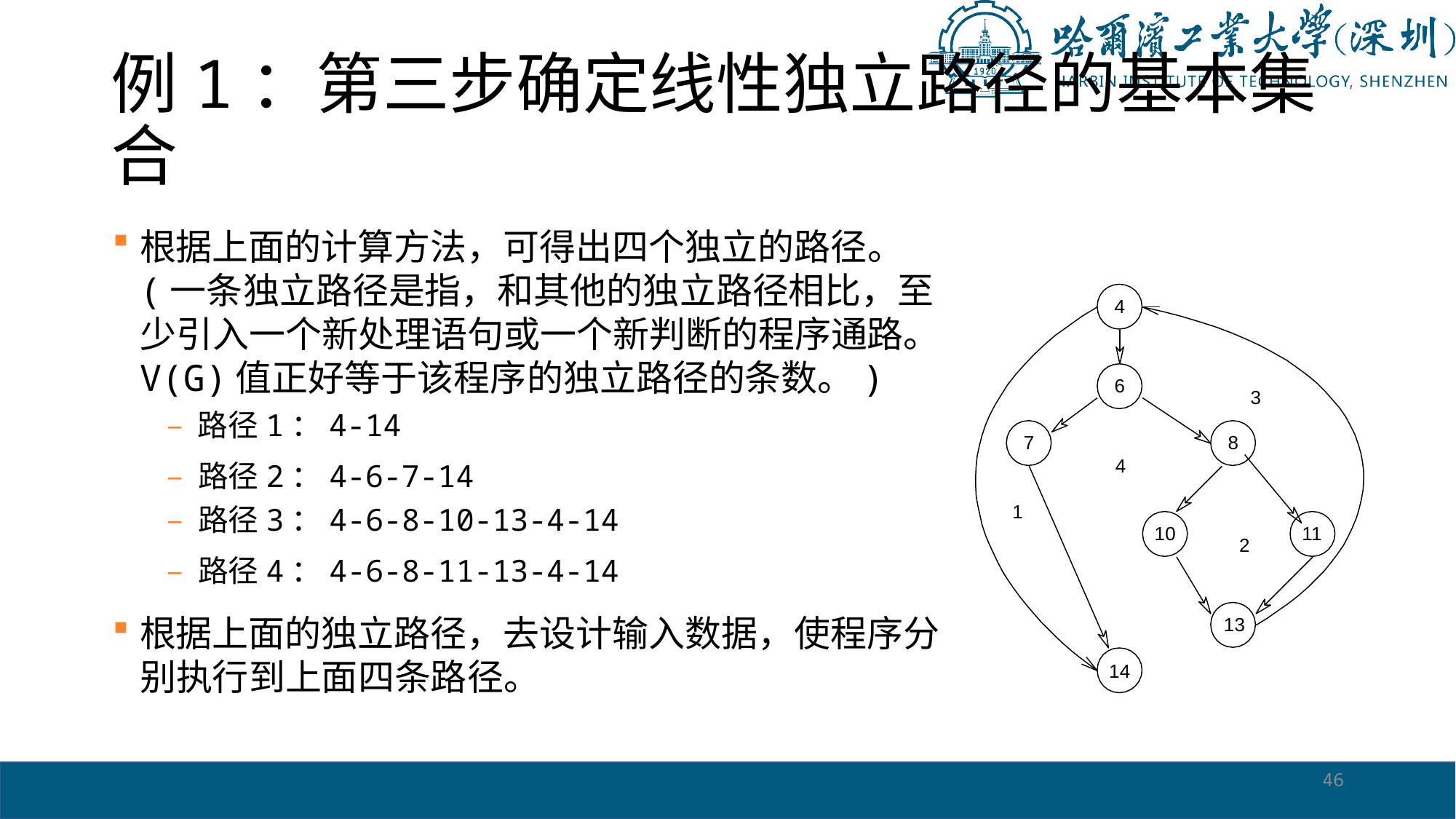

# 例1：第三步确定线性独立路径的基本集合
根据上面的计算方法，可得出四个独立的路径。(一条独立路径是指，和其他的独立路径相比，至少引入一个新处理语句或一个新判断的程序通路。V(G)值正好等于该程序的独立路径的条数。)
– 路径1：4-14
– 路径2：4-6-7-14
– 路径3：4-6-8-10-13-4-14
– 路径4：4-6-8-11-13-4-14
根据上面的独立路径，去设计输入数据，使程序分别执行到上面四条路径。

4

6
3

7
8
4

1

10
11
2

13

14

46